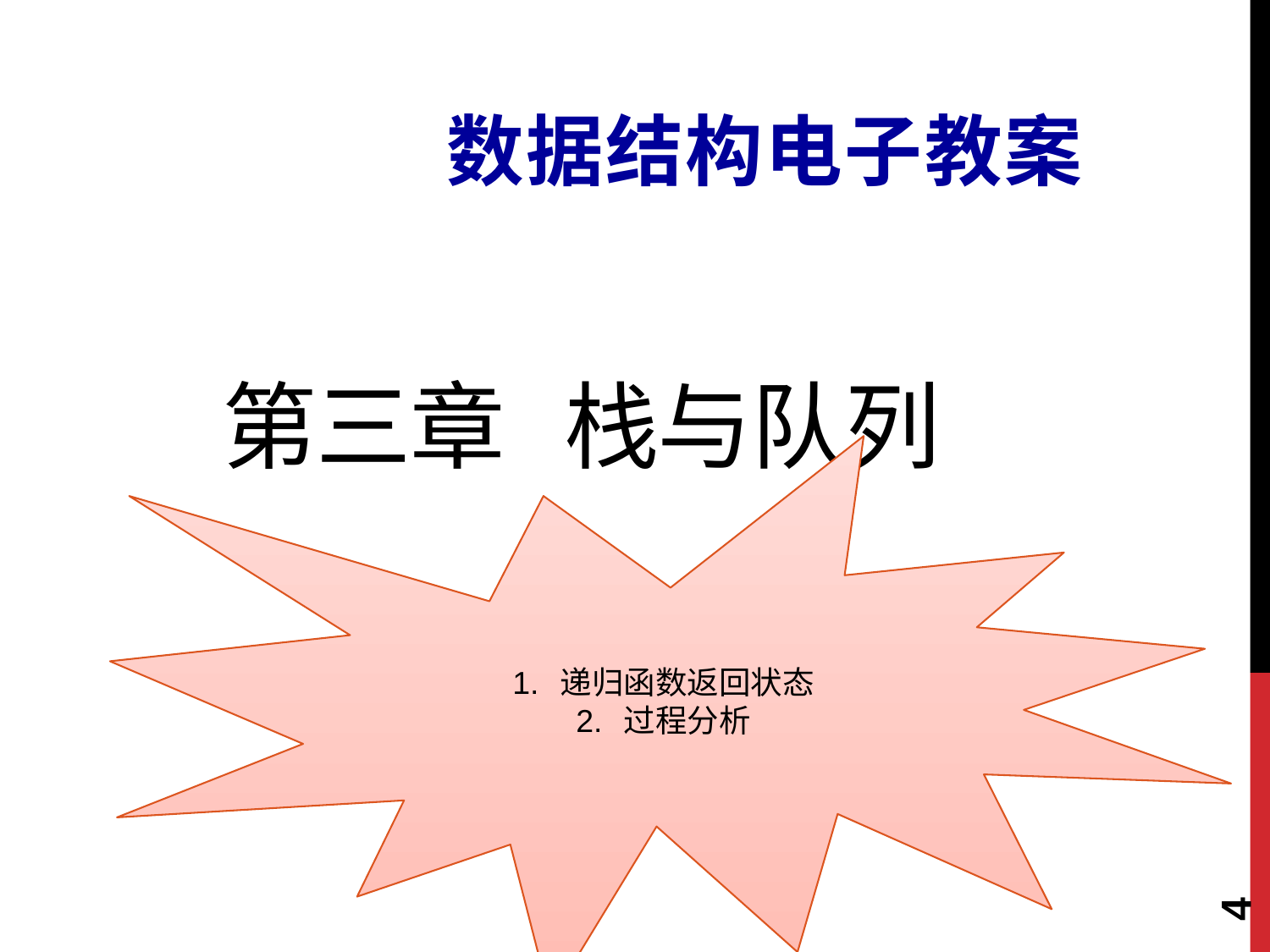

数据结构电子教案
# 第三章   栈与队列
递归函数返回状态
过程分析
4